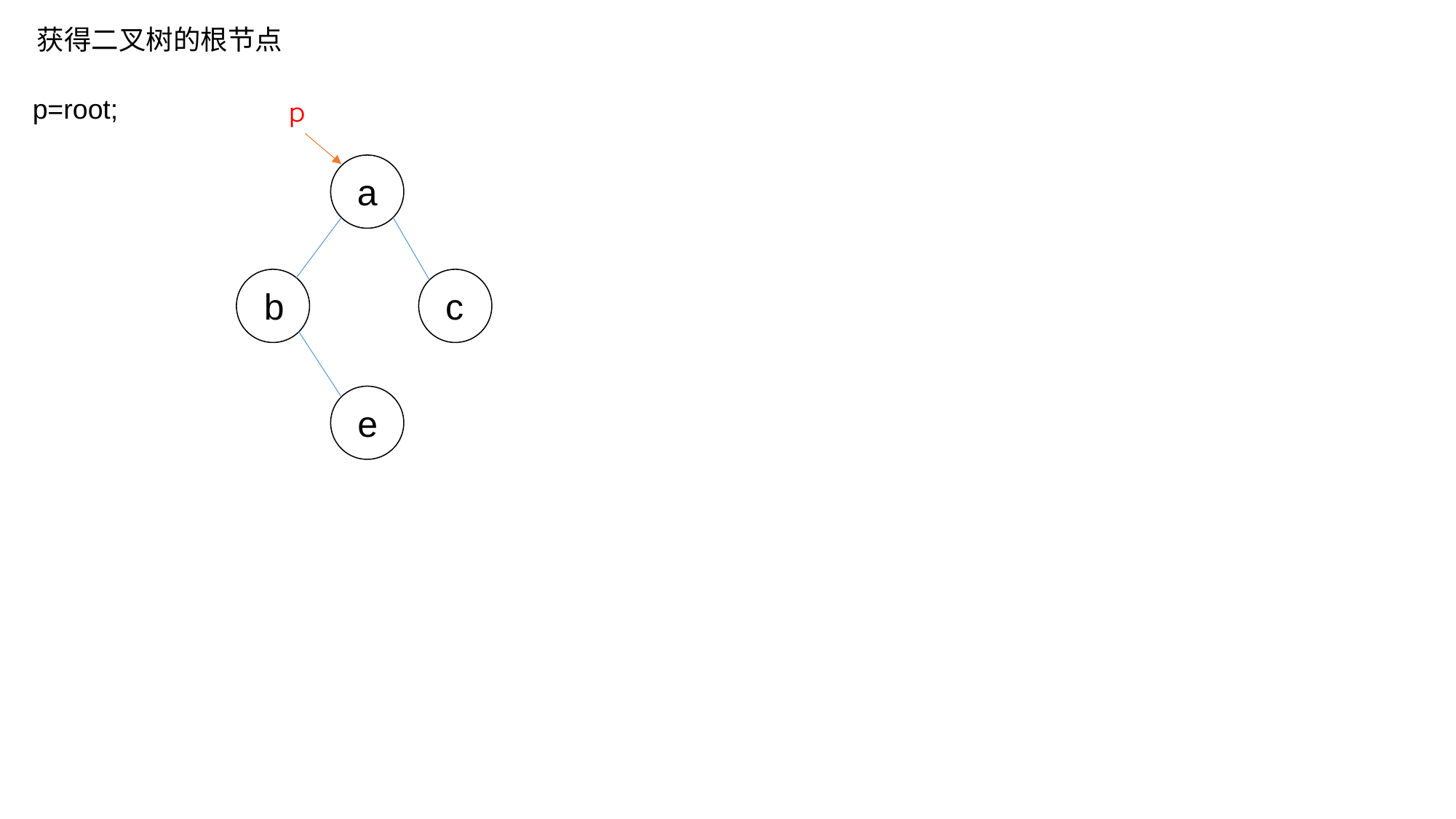

获得二叉树的根节点
p=root;
p

a

b
c

e